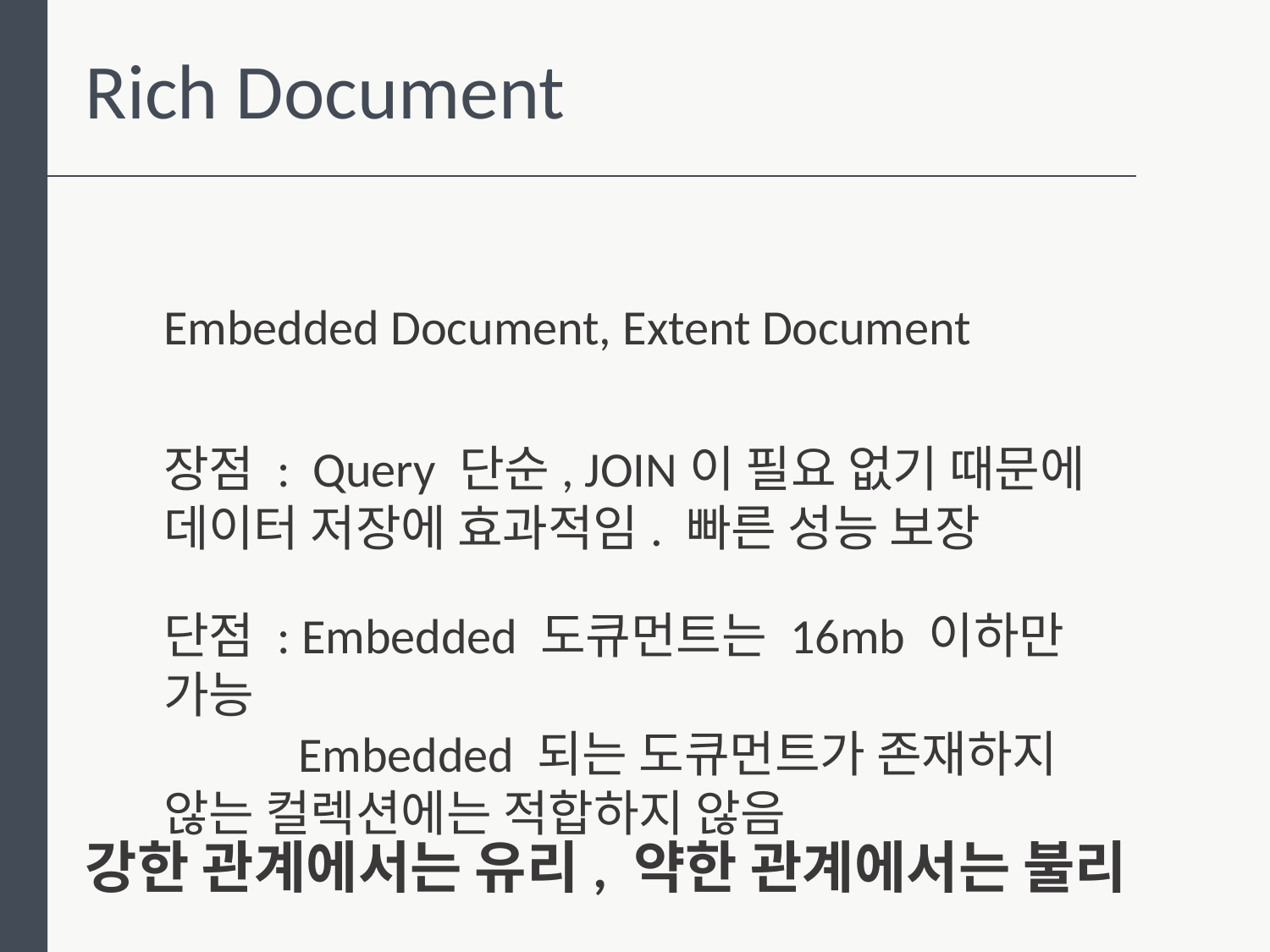

Rich Document
Embedded Document, Extent Document
장점 :  Query 단순, JOIN이 필요 없기 때문에
데이터 저장에 효과적임. 빠른 성능 보장
단점 : Embedded 도큐먼트는 16mb 이하만 가능
            Embedded 되는 도큐먼트가 존재하지
않는 컬렉션에는 적합하지 않음
강한 관계에서는 유리, 약한 관계에서는 불리